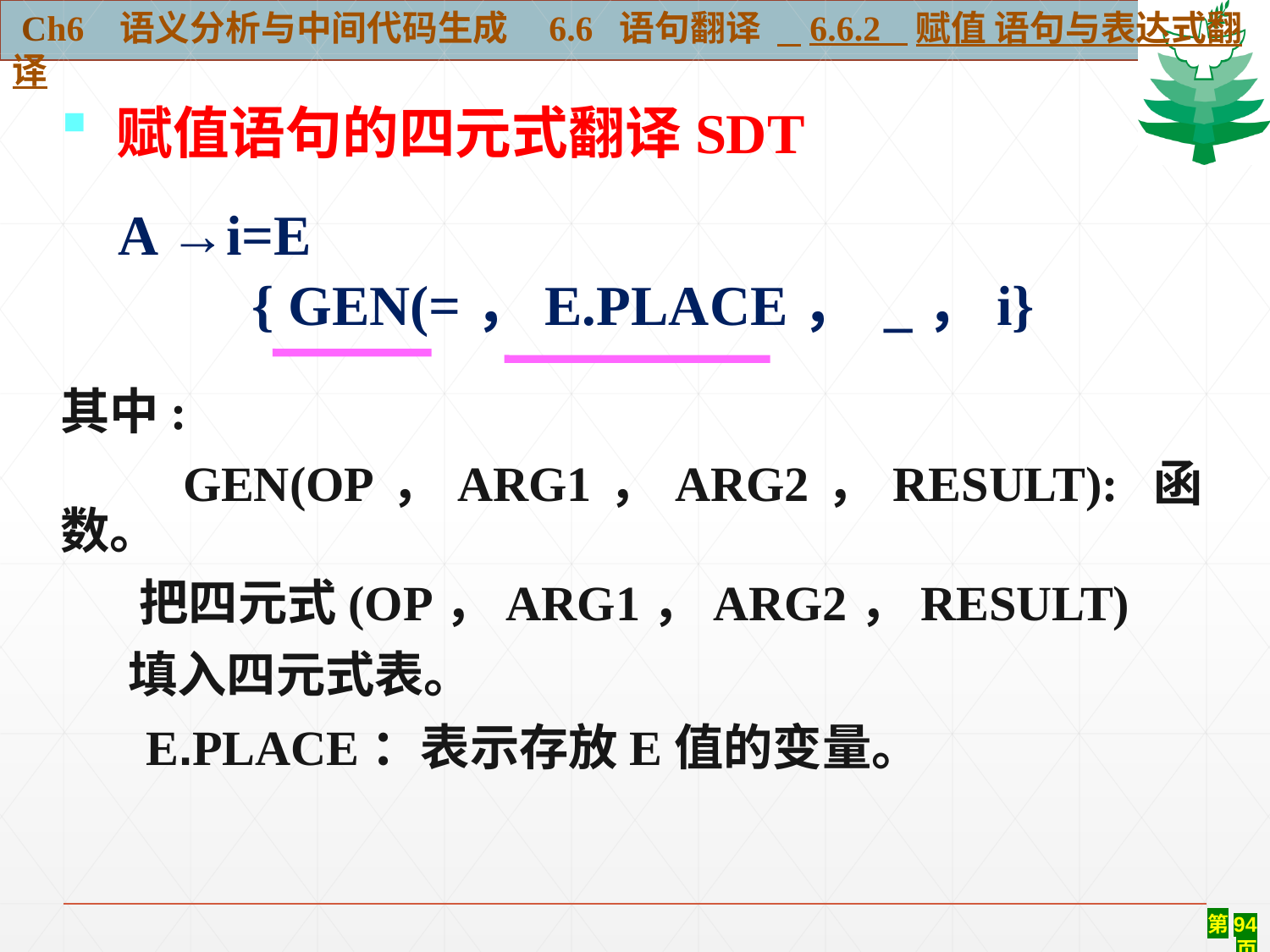

Ch6   语义分析与中间代码生成    6.6  语句翻译     6.6.2   赋值 语句与表达式翻译
 赋值语句的四元式翻译SDT
   A →i=E
            { GEN(=，E.PLACE， _，i}

其中:
       GEN(OP，ARG1，ARG2，RESULT): 函数。
      把四元式(OP，ARG1，ARG2，RESULT)
     填入四元式表。
       E.PLACE：表示存放E值的变量。